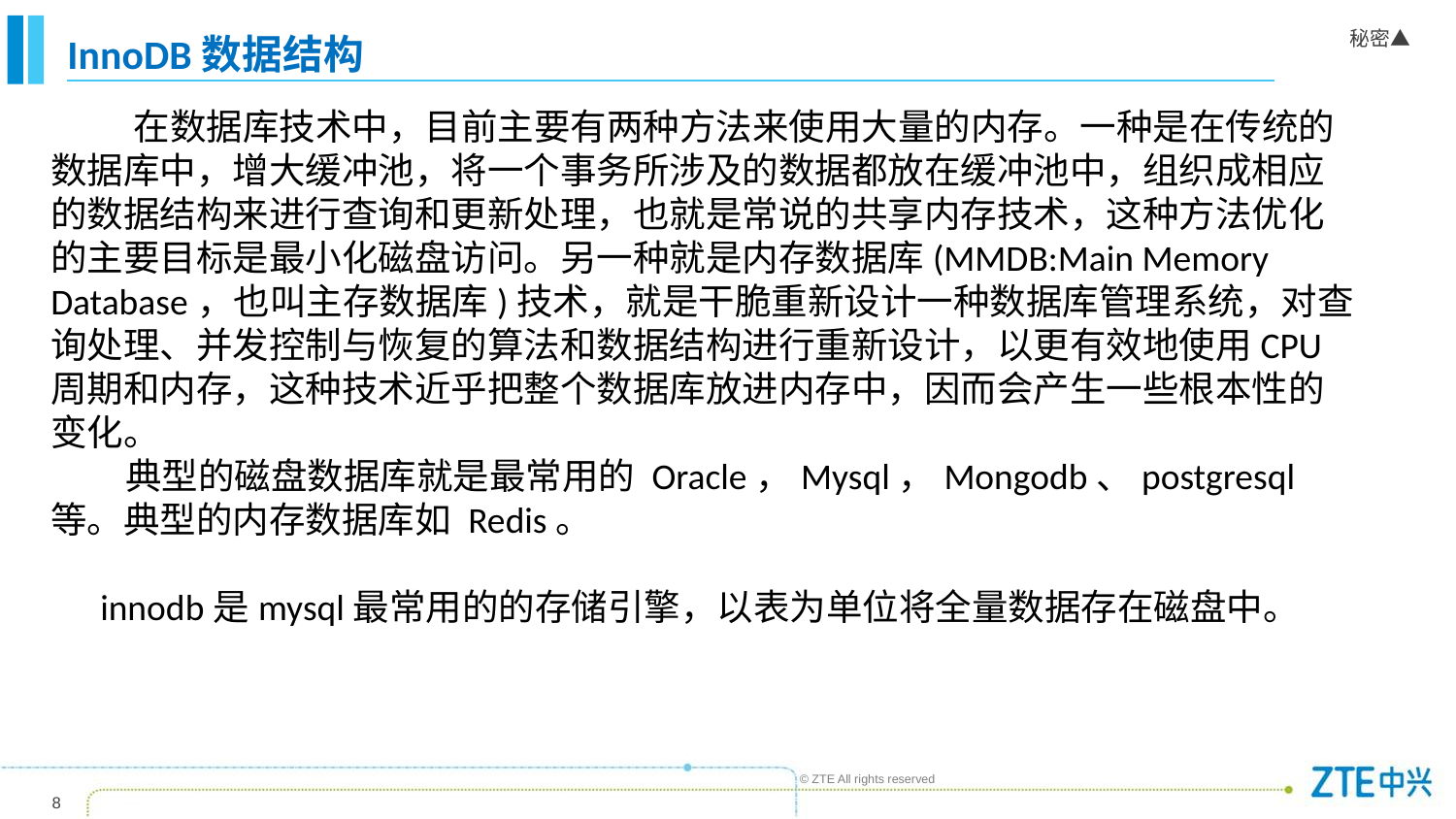

# InnoDB数据结构
         在数据库技术中，目前主要有两种方法来使用大量的内存。一种是在传统的数据库中，增大缓冲池，将一个事务所涉及的数据都放在缓冲池中，组织成相应的数据结构来进行查询和更新处理，也就是常说的共享内存技术，这种方法优化的主要目标是最小化磁盘访问。另一种就是内存数据库(MMDB:Main Memory Database，也叫主存数据库)技术，就是干脆重新设计一种数据库管理系统，对查询处理、并发控制与恢复的算法和数据结构进行重新设计，以更有效地使用CPU周期和内存，这种技术近乎把整个数据库放进内存中，因而会产生一些根本性的变化。
        典型的磁盘数据库就是最常用的 Oracle，Mysql，Mongodb、postgresql等。典型的内存数据库如 Redis。

      innodb是mysql最常用的的存储引擎，以表为单位将全量数据存在磁盘中。